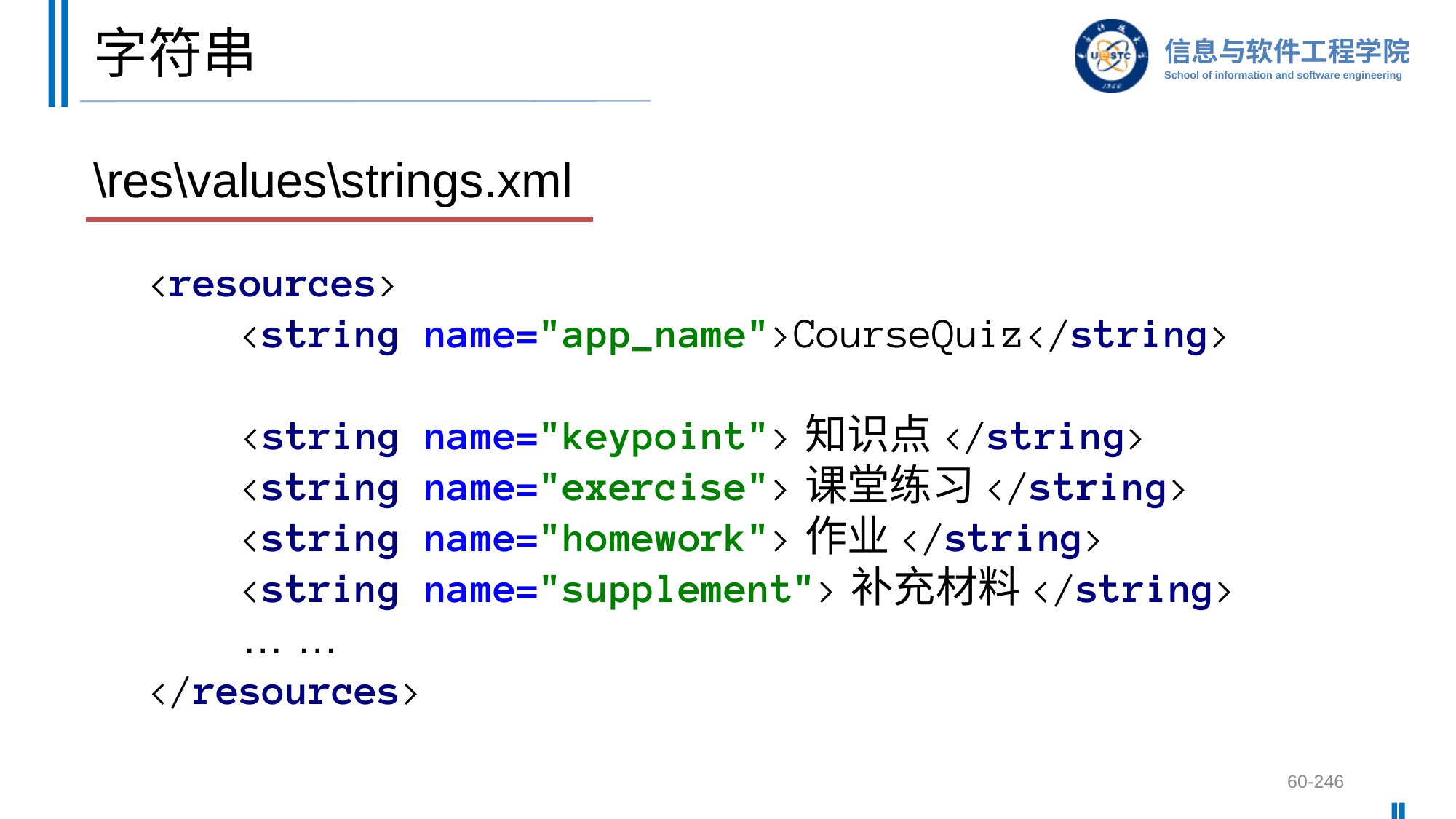

# 字符串
\res\values\strings.xml
<resources>
    <string name="app_name">CourseQuiz</string>
    <string name="keypoint">知识点</string>
    <string name="exercise">课堂练习</string>
    <string name="homework">作业</string>
    <string name="supplement">补充材料</string>
        … …
</resources>
60-246